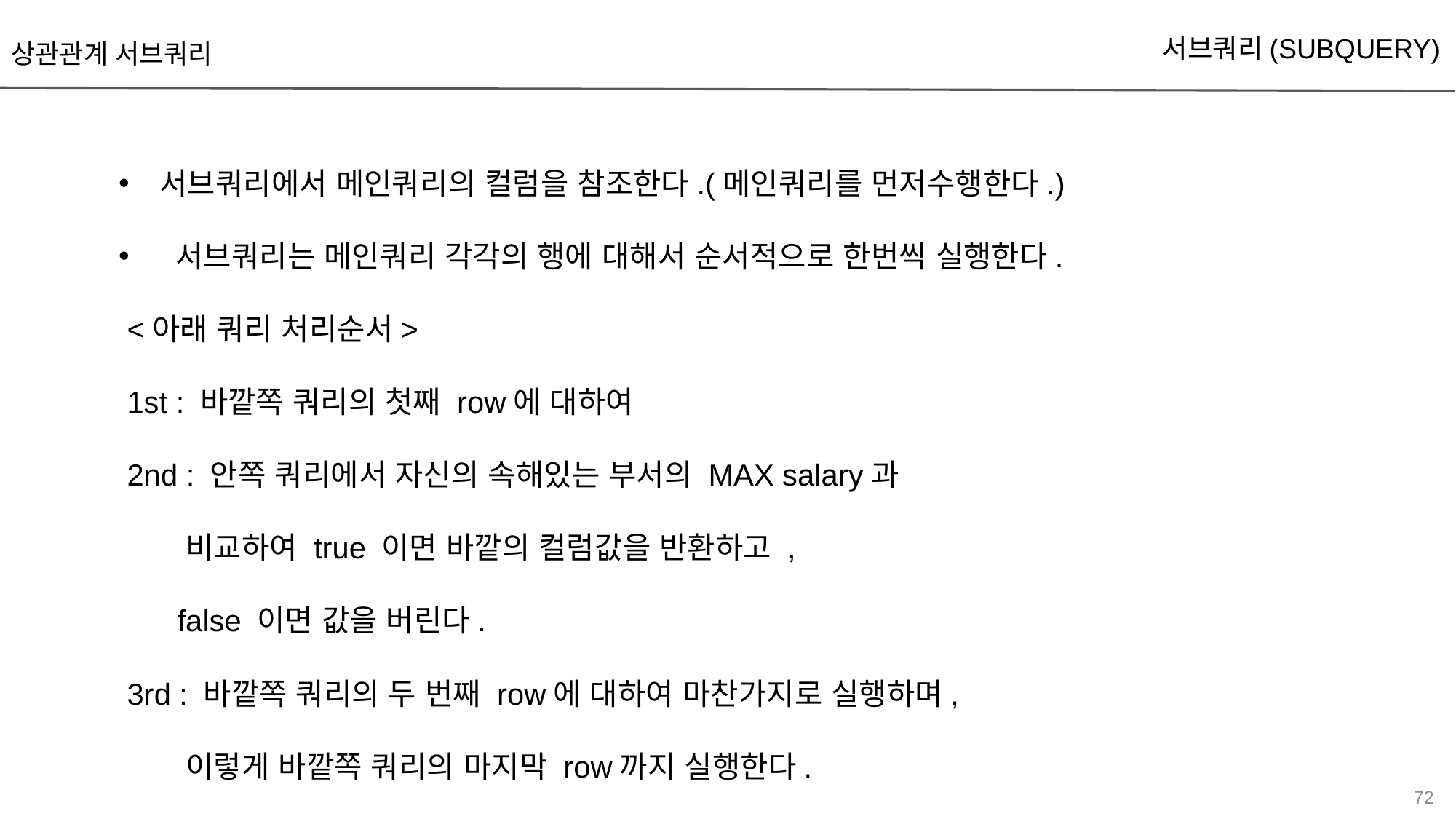

상관관계 서브쿼리
서브쿼리(SUBQUERY)
서브쿼리에서 메인쿼리의 컬럼을 참조한다.(메인쿼리를 먼저수행한다.)
 서브쿼리는 메인쿼리 각각의 행에 대해서 순서적으로 한번씩 실행한다.
 <아래 쿼리 처리순서>
 1st : 바깥쪽 쿼리의 첫째 row에 대하여
 2nd : 안쪽 쿼리에서 자신의 속해있는 부서의 MAX salary과
       비교하여 true 이면 바깥의 컬럼값을 반환하고 ,
       false 이면 값을 버린다.
 3rd : 바깥쪽 쿼리의 두 번째 row에 대하여 마찬가지로 실행하며,
       이렇게 바깥쪽 쿼리의 마지막 row까지 실행한다.
72